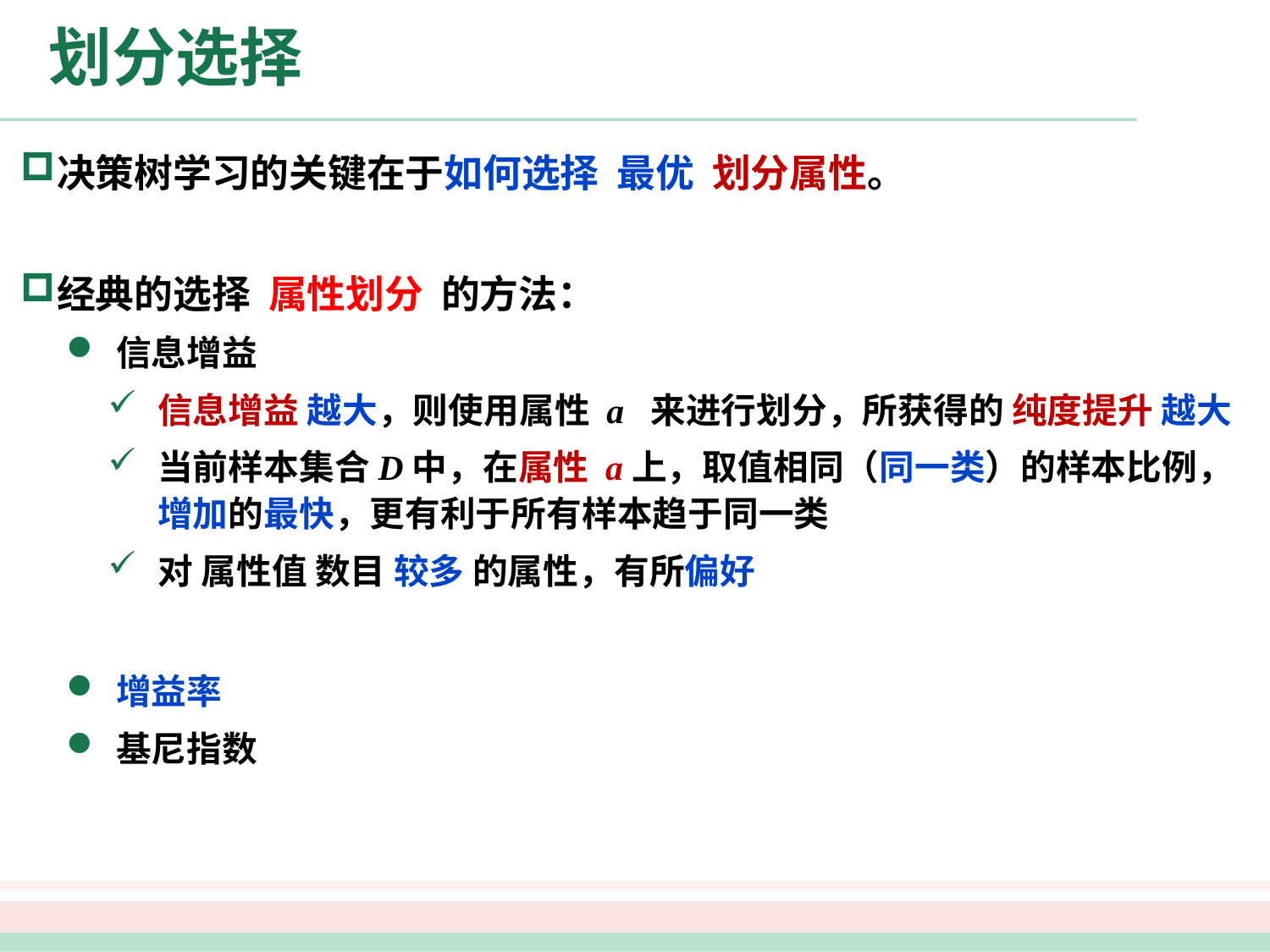

# 划分选择
决策树学习的关键在于如何选择  最优  划分属性。

经典的选择  属性划分  的方法：
信息增益
信息增益 越大，则使用属性 a  来进行划分，所获得的 纯度提升 越大
当前样本集合D中，在属性 a上，取值相同（同一类）的样本比例，增加的最快，更有利于所有样本趋于同一类
对 属性值 数目 较多 的属性，有所偏好

增益率
基尼指数